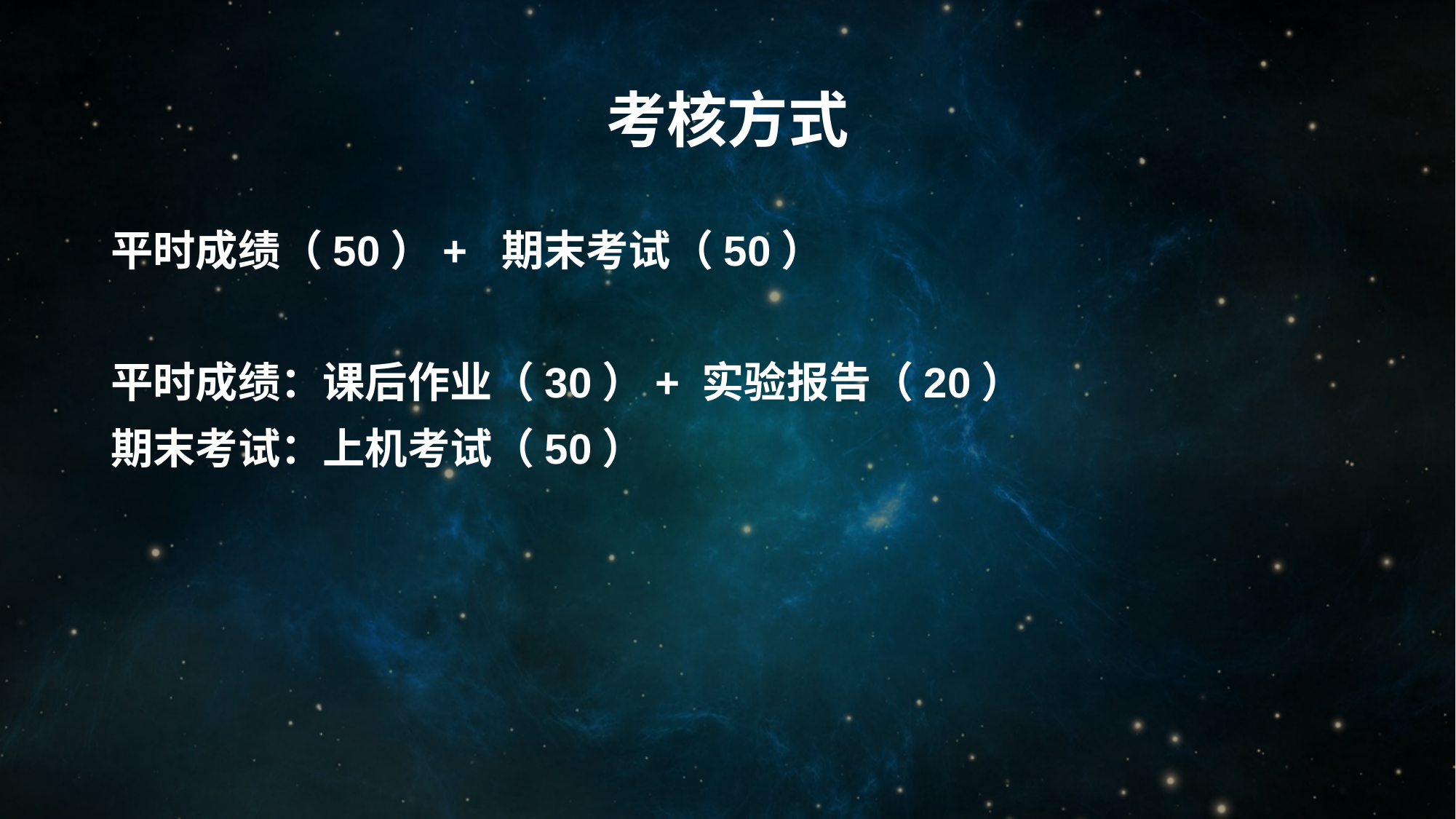

# 考核方式
平时成绩（50）+  期末考试（50）

平时成绩：课后作业（30）+ 实验报告（20）
期末考试：上机考试（50）